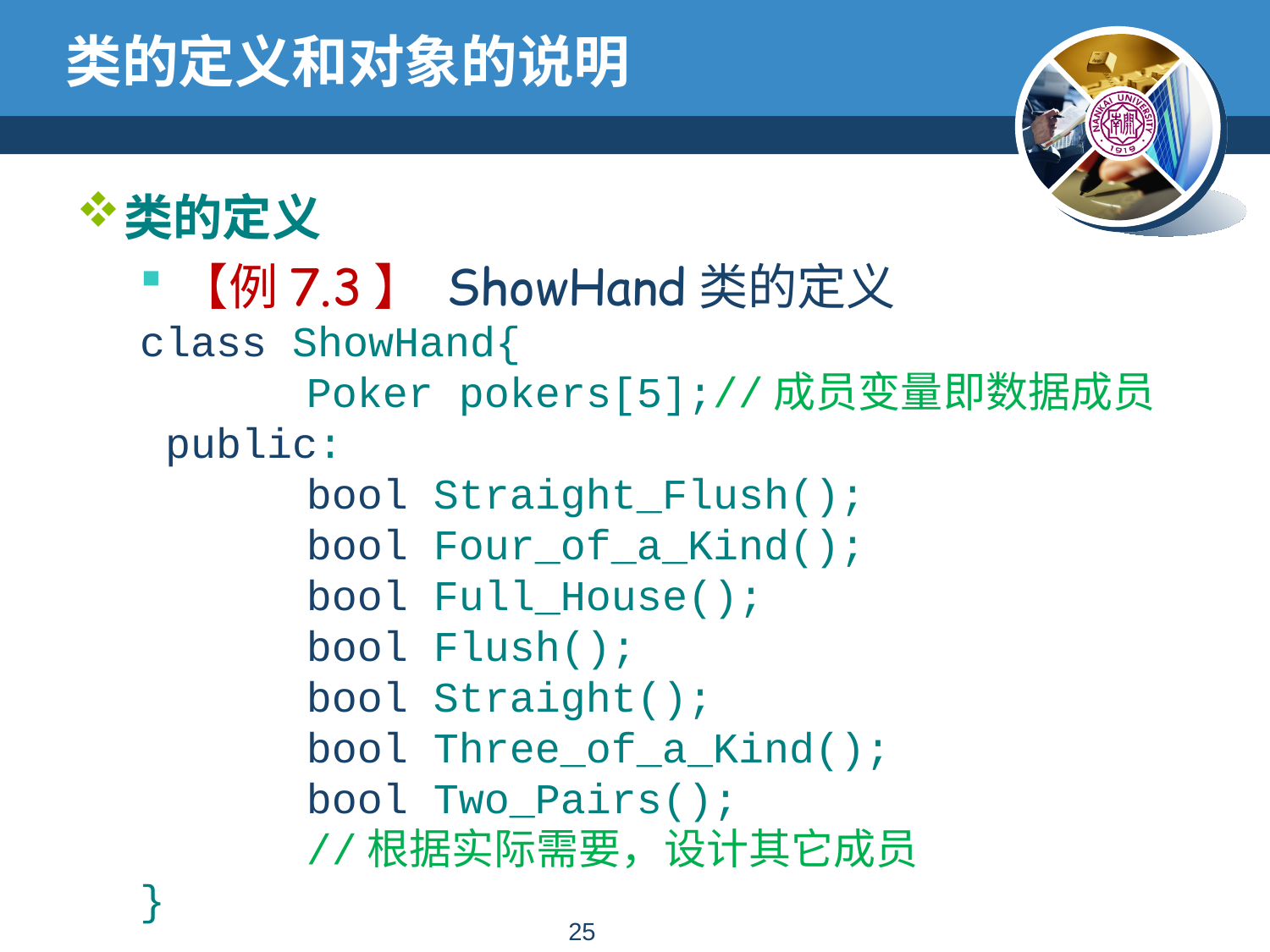

# 类的定义和对象的说明
类的定义
【例7.3】 ShowHand类的定义
class ShowHand{
		Poker pokers[5];//成员变量即数据成员
 public:
		bool Straight_Flush();
		bool Four_of_a_Kind();
		bool Full_House();
		bool Flush();
		bool Straight();
		bool Three_of_a_Kind();
		bool Two_Pairs();
		//根据实际需要，设计其它成员
}
25